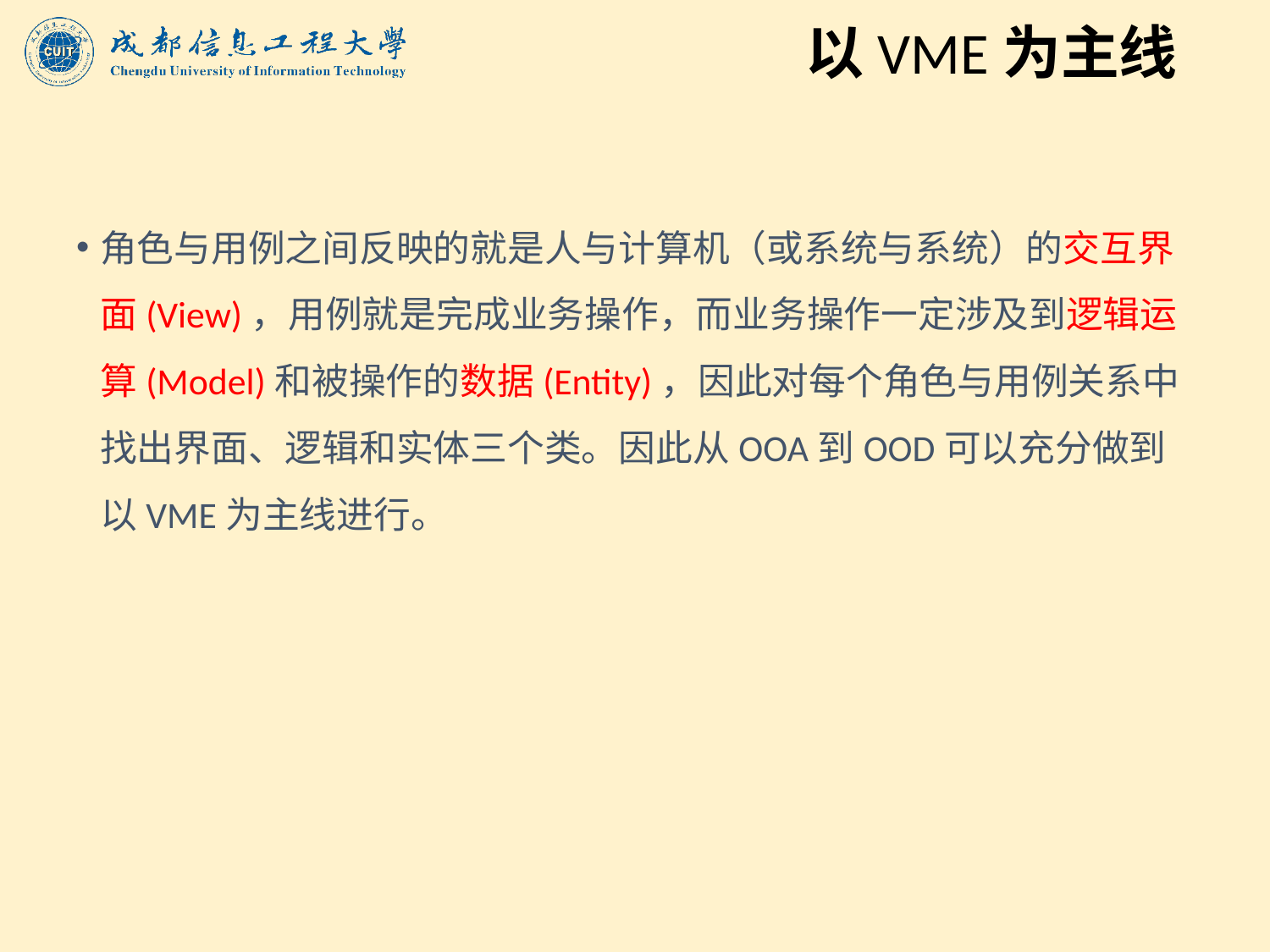

# 以VME为主线
角色与用例之间反映的就是人与计算机（或系统与系统）的交互界面(View)，用例就是完成业务操作，而业务操作一定涉及到逻辑运算(Model)和被操作的数据(Entity)，因此对每个角色与用例关系中找出界面、逻辑和实体三个类。因此从OOA到OOD可以充分做到以VME为主线进行。